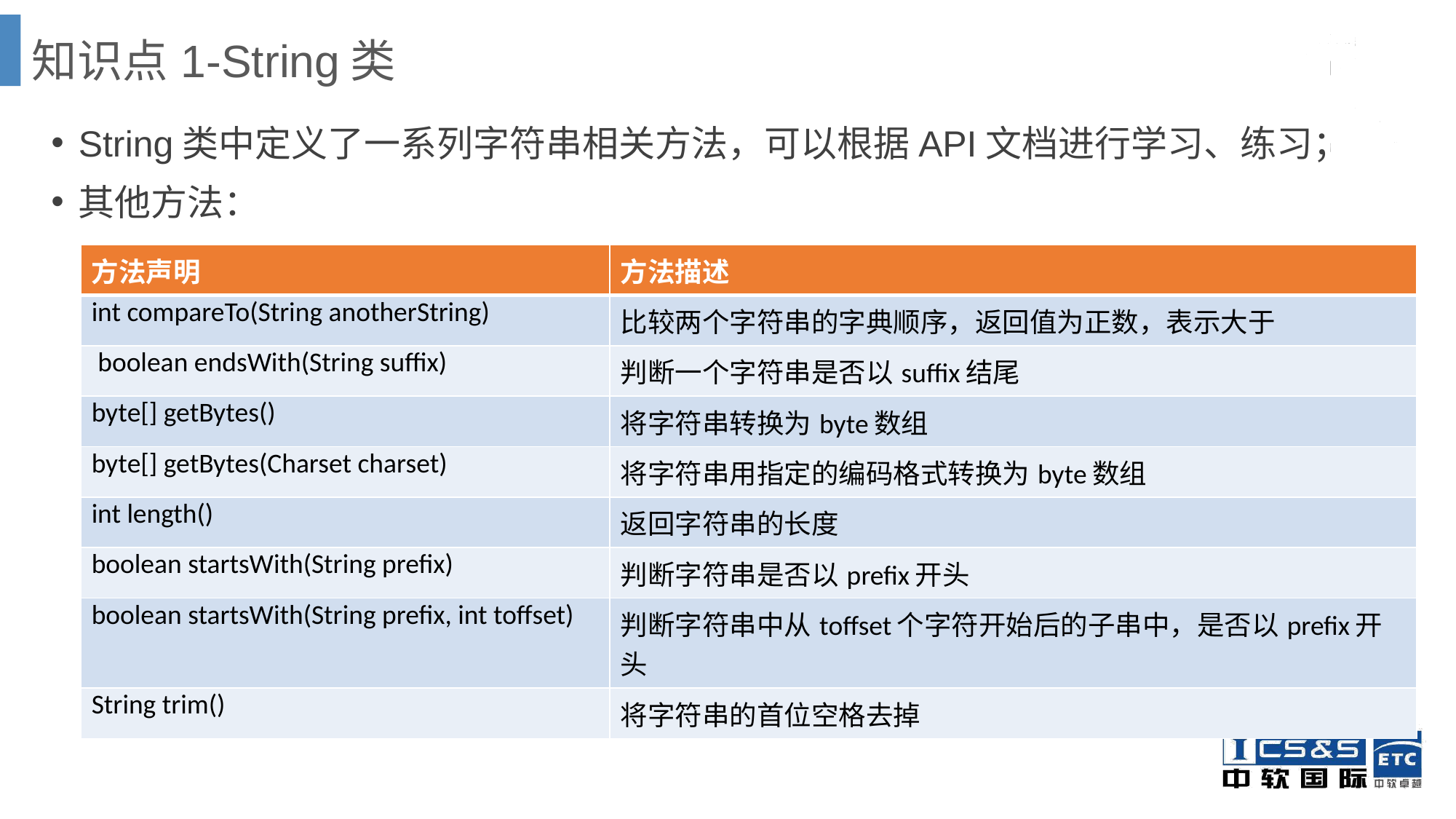

# 知识点1-String类
String类中定义了一系列字符串相关方法，可以根据API文档进行学习、练习；
其他方法：
| 方法声明 | 方法描述 |
| --- | --- |
| int compareTo(String anotherString) | 比较两个字符串的字典顺序，返回值为正数，表示大于 |
| boolean endsWith(String suffix) | 判断一个字符串是否以suffix结尾 |
| byte[] getBytes() | 将字符串转换为byte数组 |
| byte[] getBytes(Charset charset) | 将字符串用指定的编码格式转换为byte数组 |
| int length() | 返回字符串的长度 |
| boolean startsWith(String prefix) | 判断字符串是否以prefix开头 |
| boolean startsWith(String prefix, int toffset) | 判断字符串中从toffset个字符开始后的子串中，是否以prefix开头 |
| String trim() | 将字符串的首位空格去掉 |